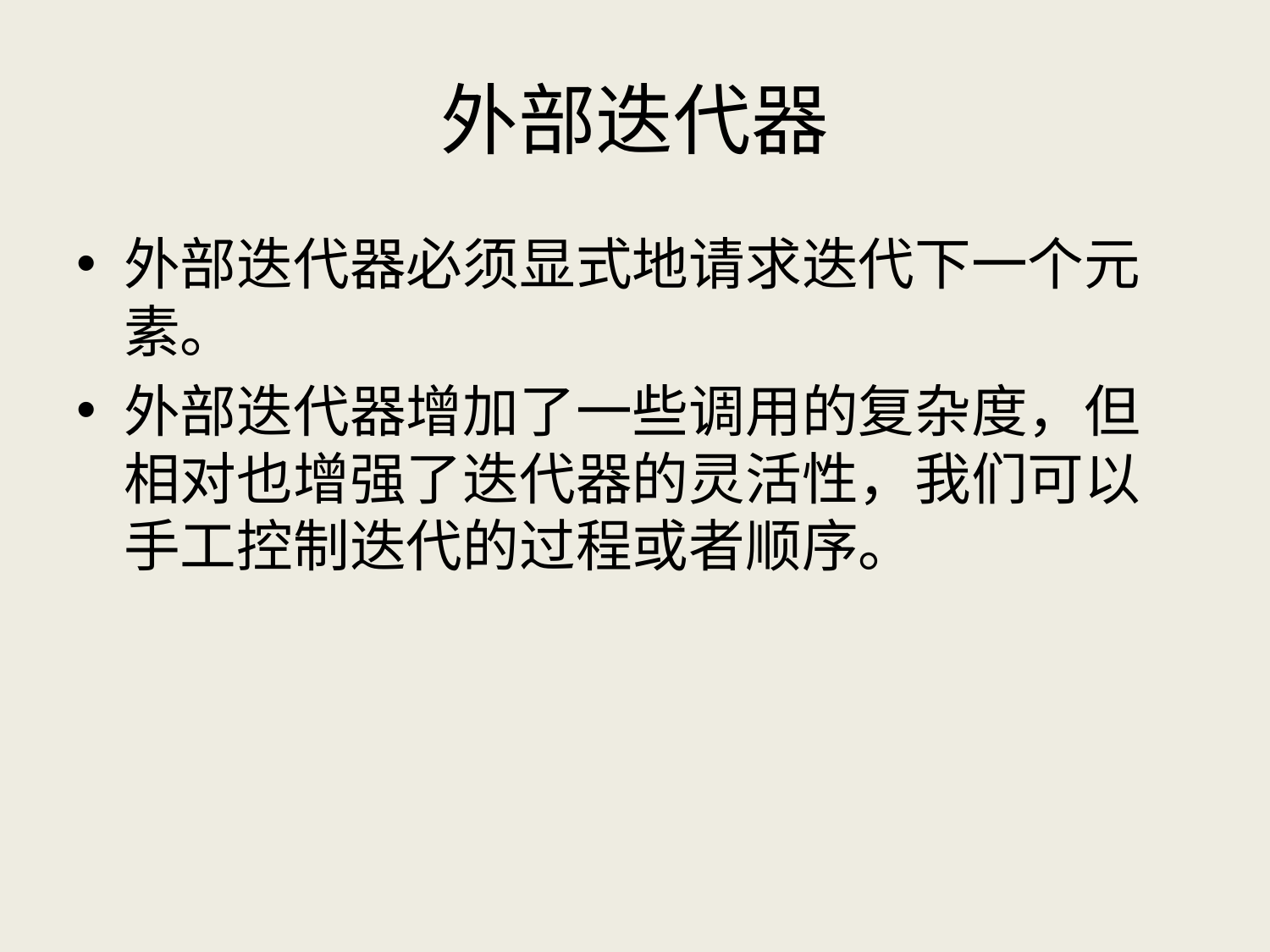

# 外部迭代器
外部迭代器必须显式地请求迭代下一个元素。
外部迭代器增加了一些调用的复杂度，但相对也增强了迭代器的灵活性，我们可以手工控制迭代的过程或者顺序。